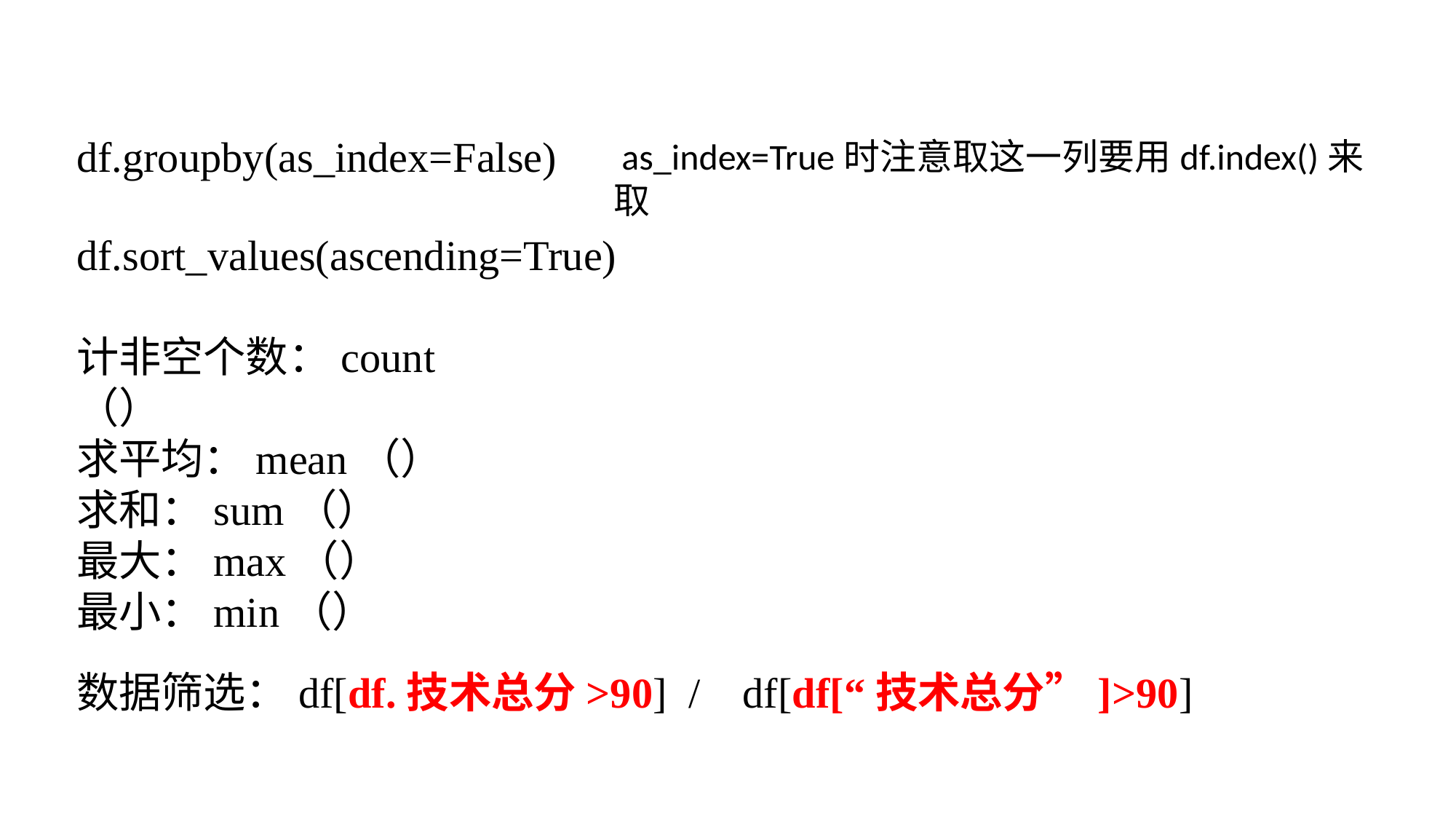

df.groupby(as_index=False)
 as_index=True时注意取这一列要用df.index()来取
df.sort_values(ascending=True)
计非空个数：count（）
求平均：mean（）
求和：sum（）
最大：max（）
最小：min（）
数据筛选：df[df.技术总分>90]  /    df[df[“技术总分”]>90]